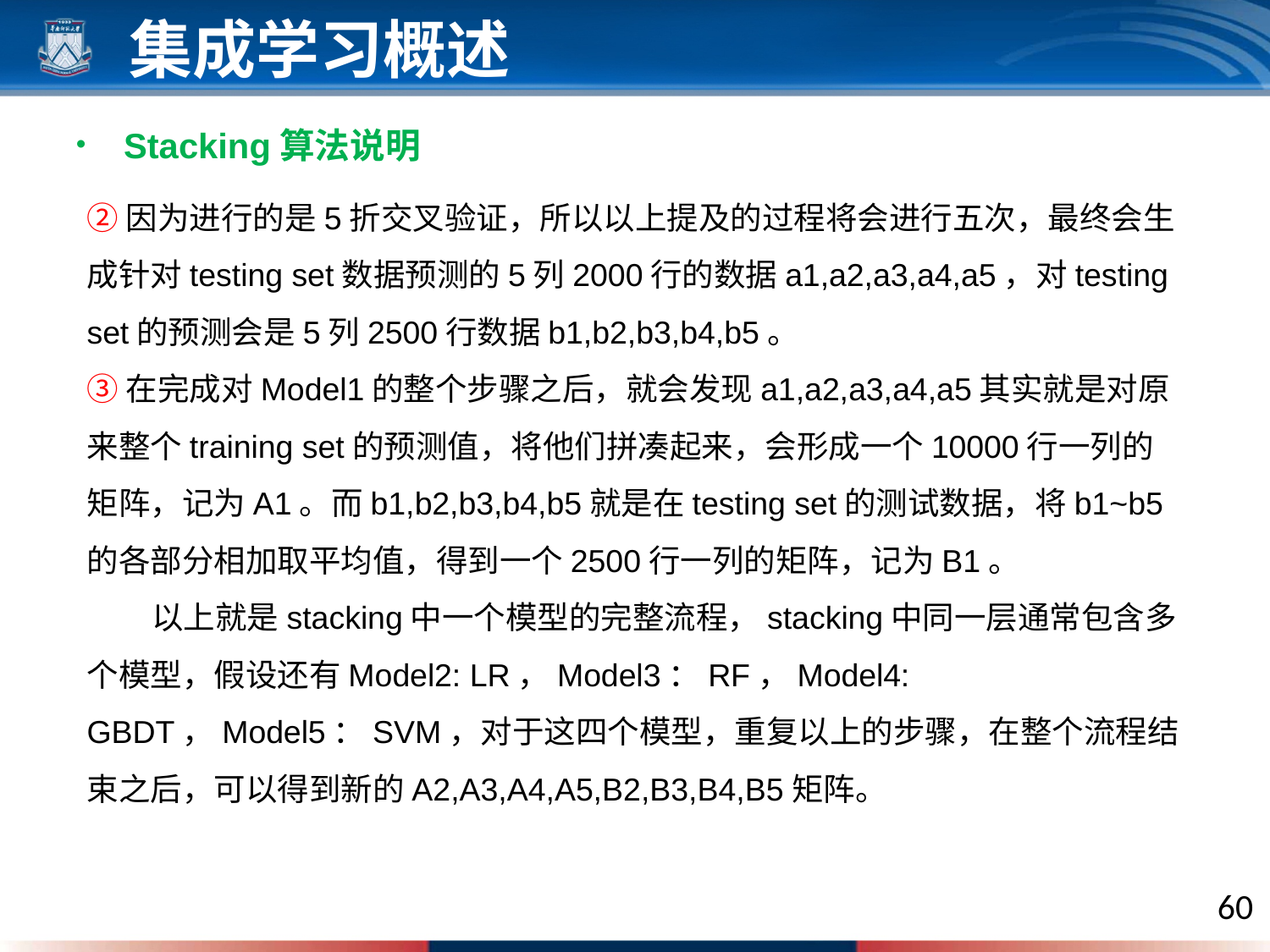

集成学习概述
Stacking算法说明
②因为进行的是5折交叉验证，所以以上提及的过程将会进行五次，最终会生成针对testing set数据预测的5列2000行的数据a1,a2,a3,a4,a5，对testing set的预测会是5列2500行数据b1,b2,b3,b4,b5。
③在完成对Model1的整个步骤之后，就会发现a1,a2,a3,a4,a5其实就是对原来整个training set的预测值，将他们拼凑起来，会形成一个10000行一列的矩阵，记为A1。而b1,b2,b3,b4,b5就是在testing set的测试数据，将b1~b5的各部分相加取平均值，得到一个2500行一列的矩阵，记为B1。
        以上就是stacking中一个模型的完整流程，stacking中同一层通常包含多个模型，假设还有Model2: LR，Model3：RF，Model4: GBDT，Model5：SVM，对于这四个模型，重复以上的步骤，在整个流程结束之后，可以得到新的A2,A3,A4,A5,B2,B3,B4,B5矩阵。